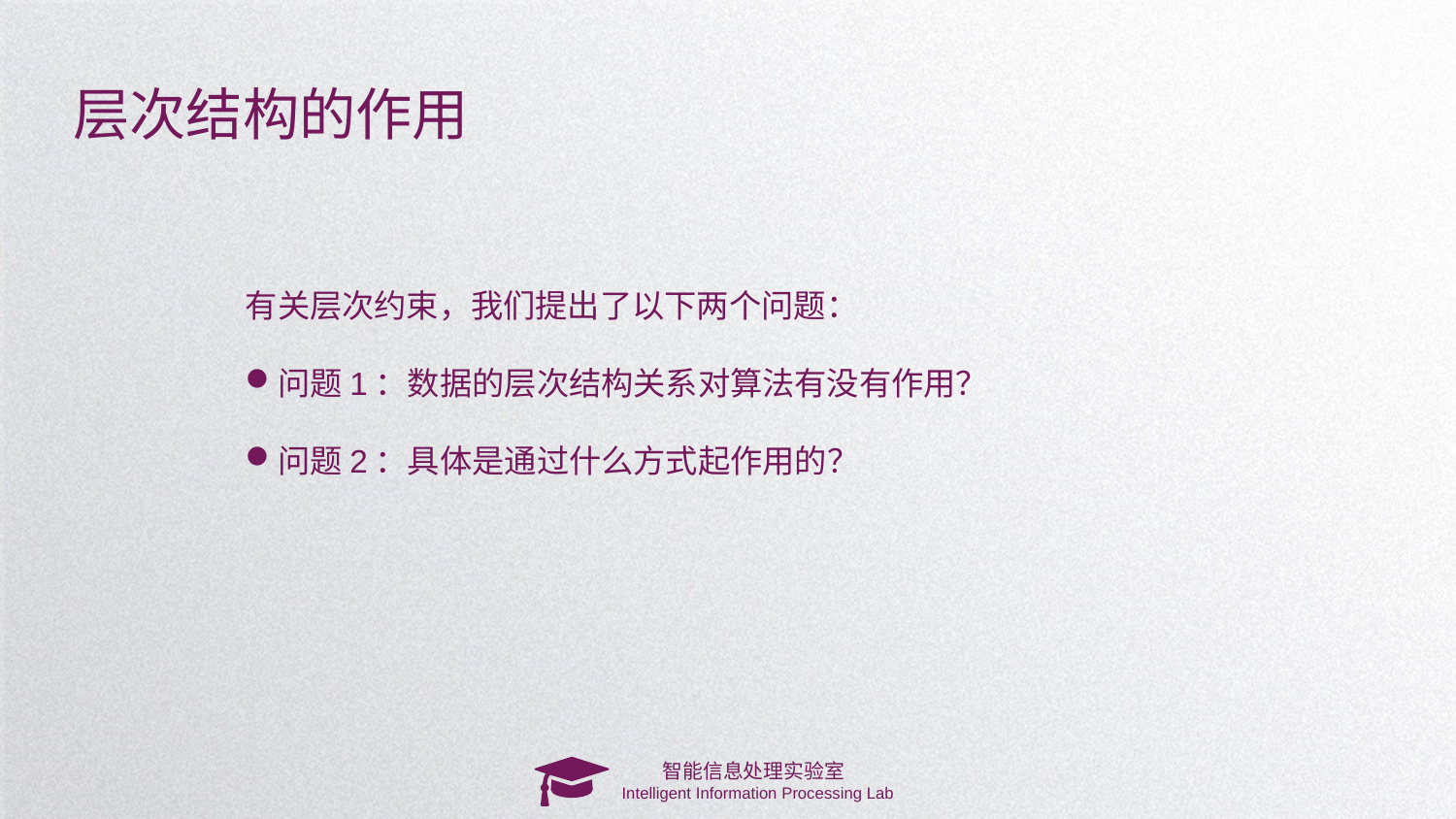

13
层次结构的作用
有关层次约束，我们提出了以下两个问题：

问题1：数据的层次结构关系对算法有没有作用？

问题2：具体是通过什么方式起作用的？